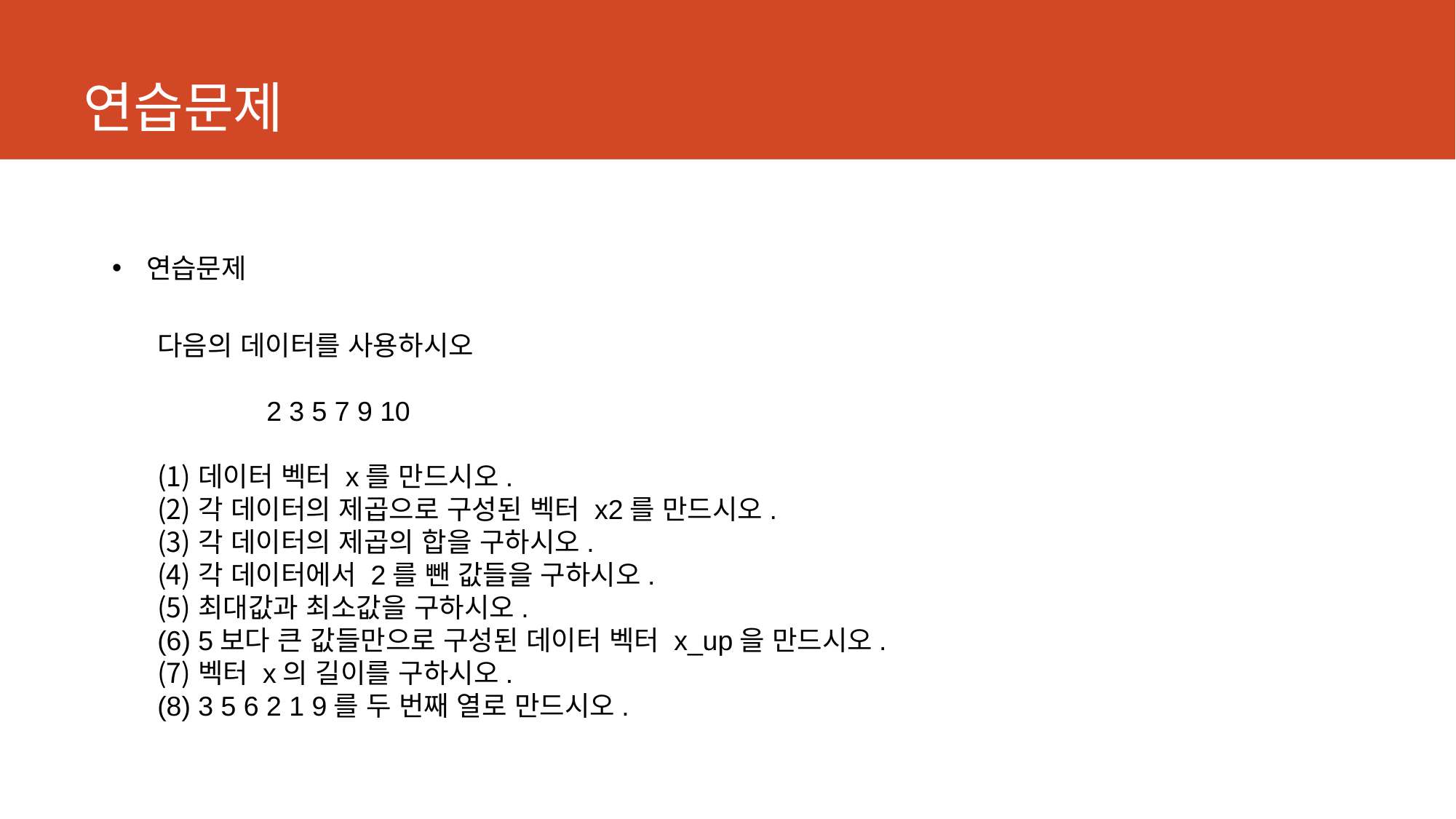

# 연습문제
연습문제
다음의 데이터를 사용하시오

	2 3 5 7 9 10

데이터 벡터 x를 만드시오.
각 데이터의 제곱으로 구성된 벡터 x2를 만드시오.
각 데이터의 제곱의 합을 구하시오.
각 데이터에서 2를 뺀 값들을 구하시오.
최대값과 최소값을 구하시오.
5보다 큰 값들만으로 구성된 데이터 벡터 x_up을 만드시오.
벡터 x의 길이를 구하시오.
3 5 6 2 1 9를 두 번째 열로 만드시오.